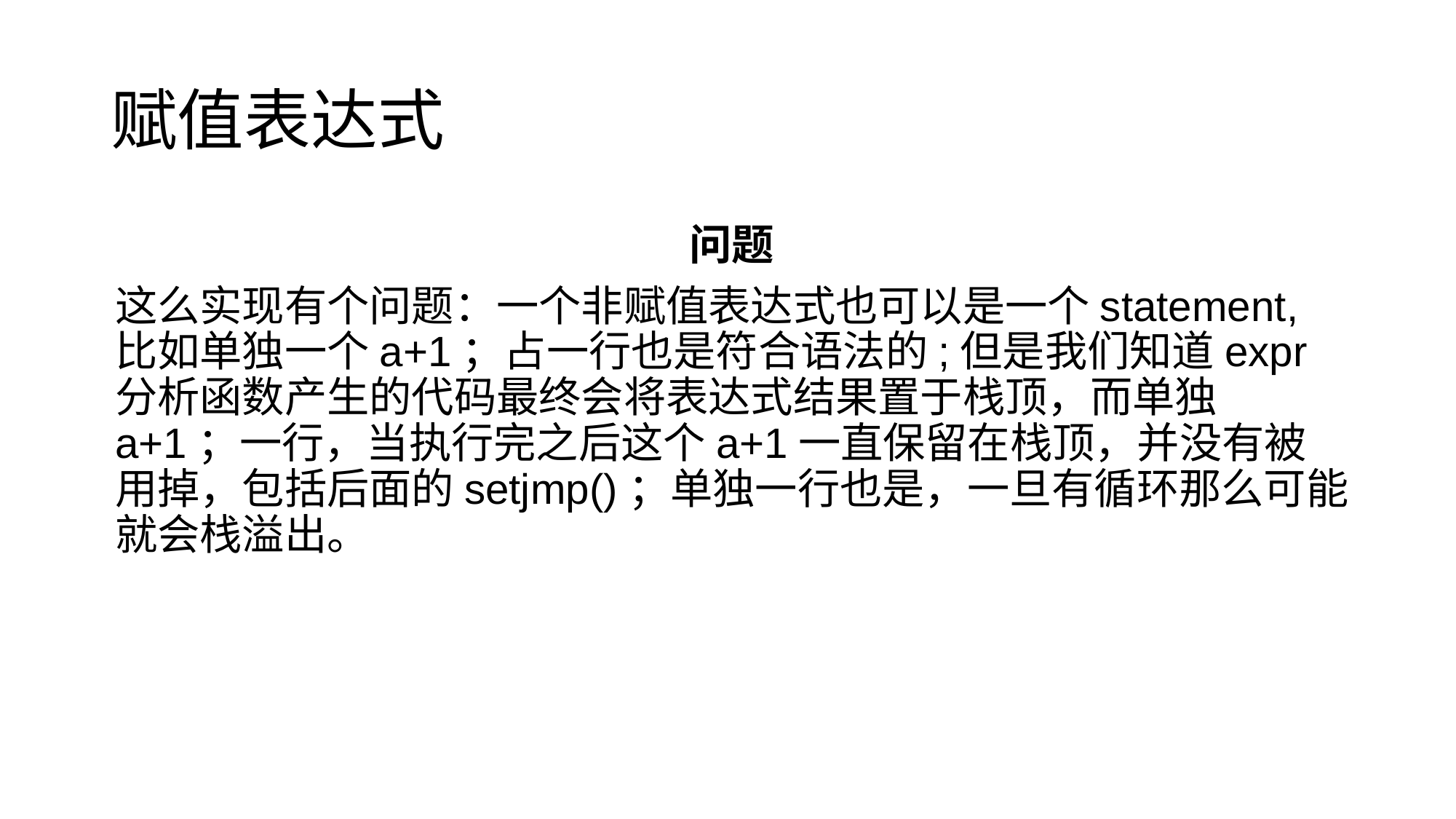

# 赋值表达式
问题
这么实现有个问题：一个非赋值表达式也可以是一个statement,比如单独一个a+1；占一行也是符合语法的;但是我们知道expr分析函数产生的代码最终会将表达式结果置于栈顶，而单独a+1；一行，当执行完之后这个a+1一直保留在栈顶，并没有被用掉，包括后面的setjmp()；单独一行也是，一旦有循环那么可能就会栈溢出。